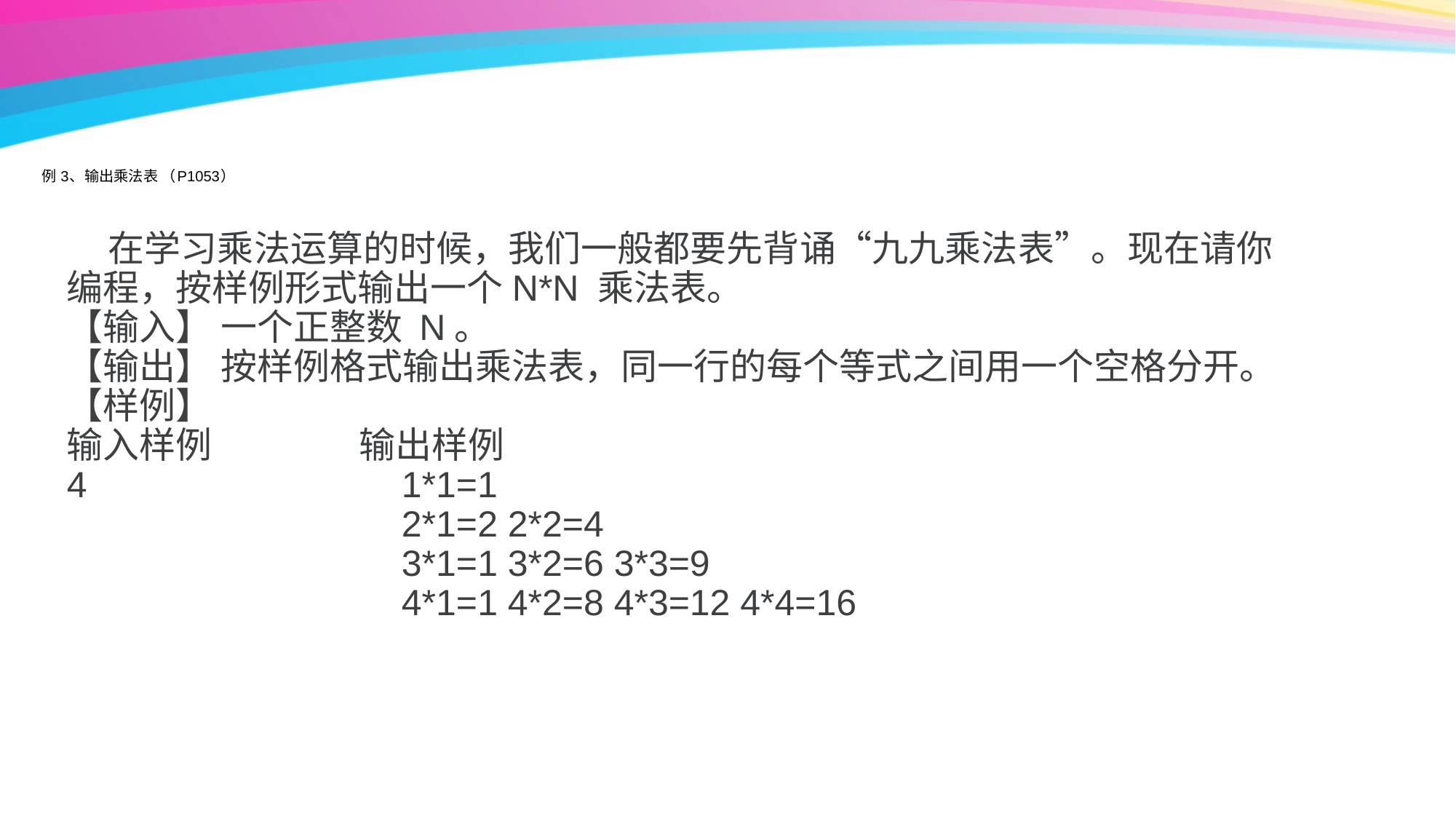

# 例 3、输出乘法表 （P1053）
    在学习乘法运算的时候，我们一般都要先背诵“九九乘法表”。现在请你编程，按样例形式输出一个N*N 乘法表。
【输入】 一个正整数 N。
【输出】 按样例格式输出乘法表，同一行的每个等式之间用一个空格分开。
【样例】
输入样例                  输出样例
4                               1*1=1
                                 2*1=2 2*2=4
                                 3*1=1 3*2=6 3*3=9
                                 4*1=1 4*2=8 4*3=12 4*4=16